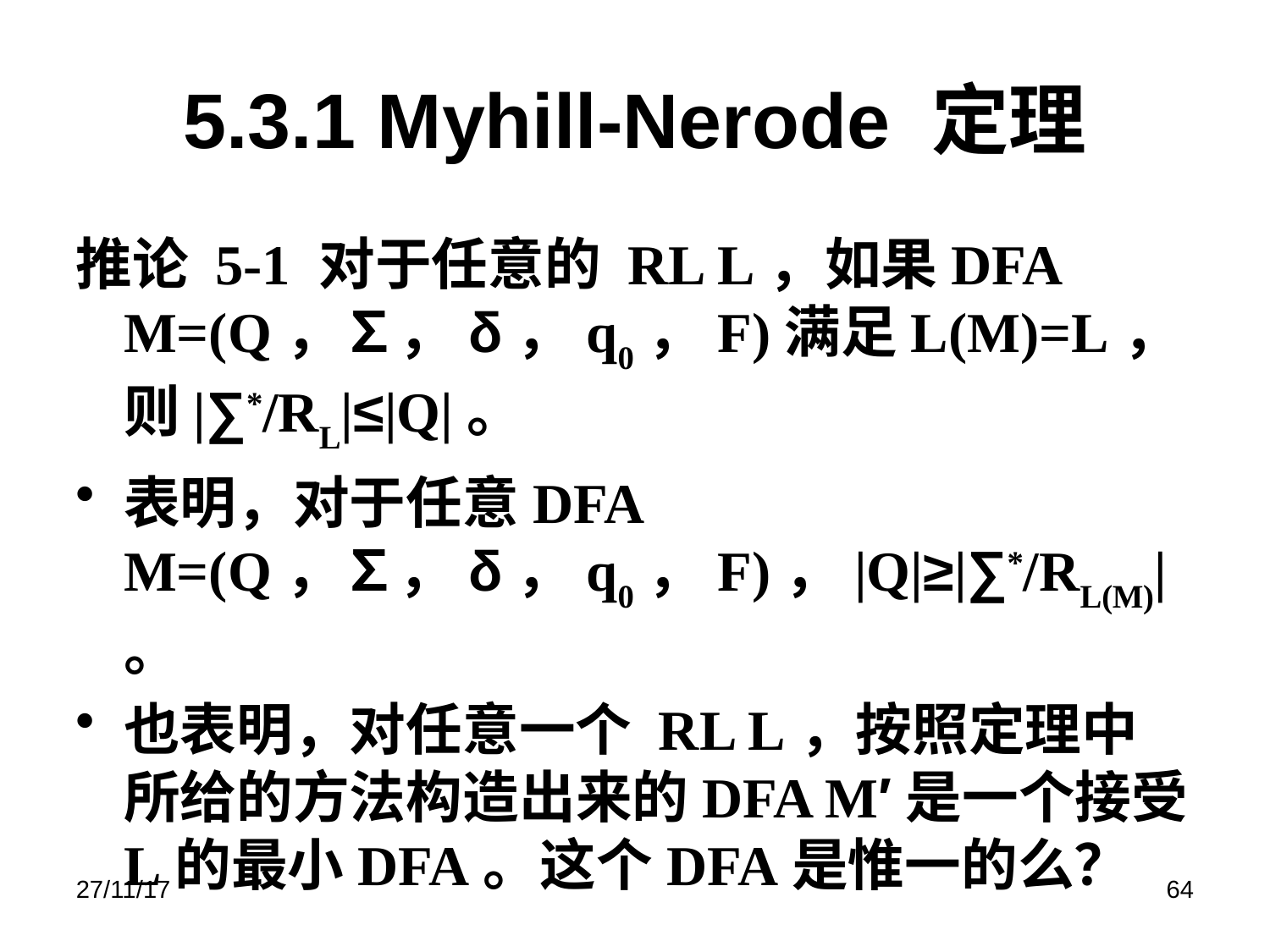

# 5.3.1 Myhill-Nerode 定理
推论 5-1 对于任意的 RL L，如果DFA M=(Q，∑，δ，q0，F)满足L(M)=L，则|∑*/RL|≤|Q|。
表明，对于任意DFA M=(Q，∑，δ，q0，F)，|Q|≥|∑*/RL(M)|。
也表明，对任意一个 RL L，按照定理中所给的方法构造出来的DFA M′是一个接受L的最小DFA。这个DFA是惟一的么？
27/11/17
64